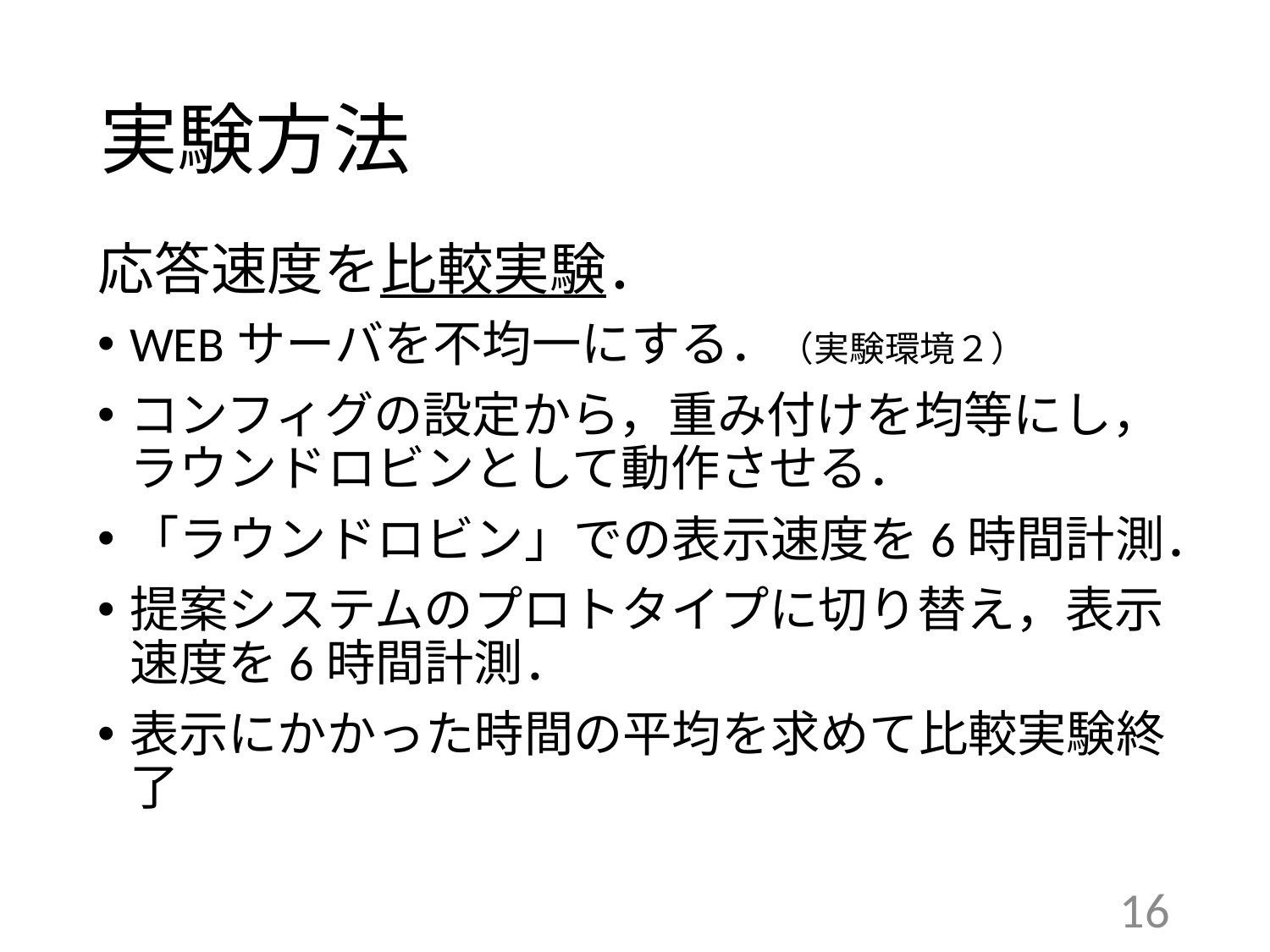

# 実験方法
応答速度を比較実験．
WEBサーバを不均一にする．（実験環境２）
コンフィグの設定から，重み付けを均等にし，ラウンドロビンとして動作させる．
「ラウンドロビン」での表示速度を6時間計測．
提案システムのプロトタイプに切り替え，表示速度を6時間計測．
表示にかかった時間の平均を求めて比較実験終了

16